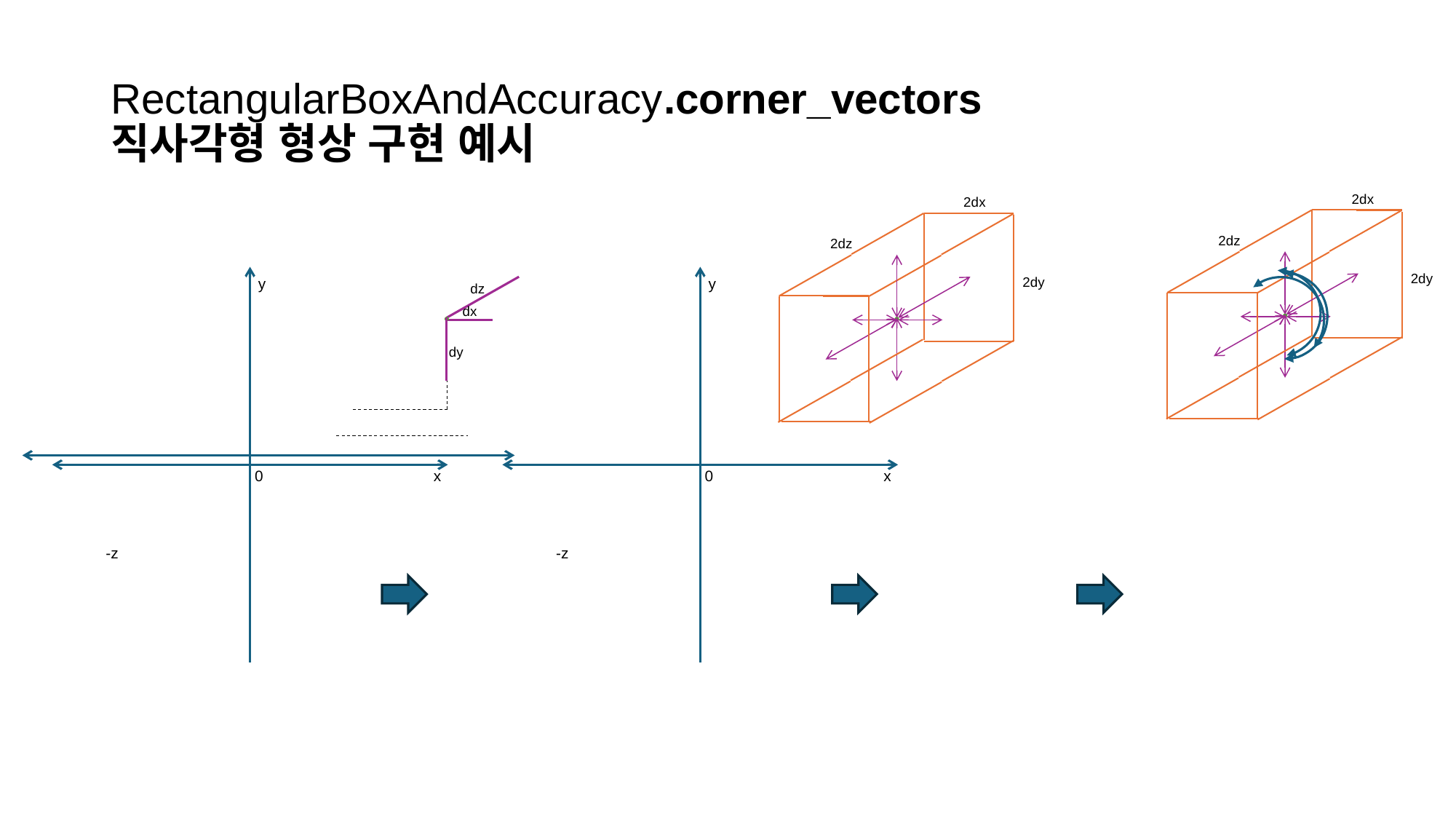

# RectangularBoxAndAccuracy.corner_vectors 직사각형 형상 구현 예시
2dx
2dz
2dy

2dx
2dz
2dy
y
y

dz

dx

dy
0
0
x
x
-z
-z